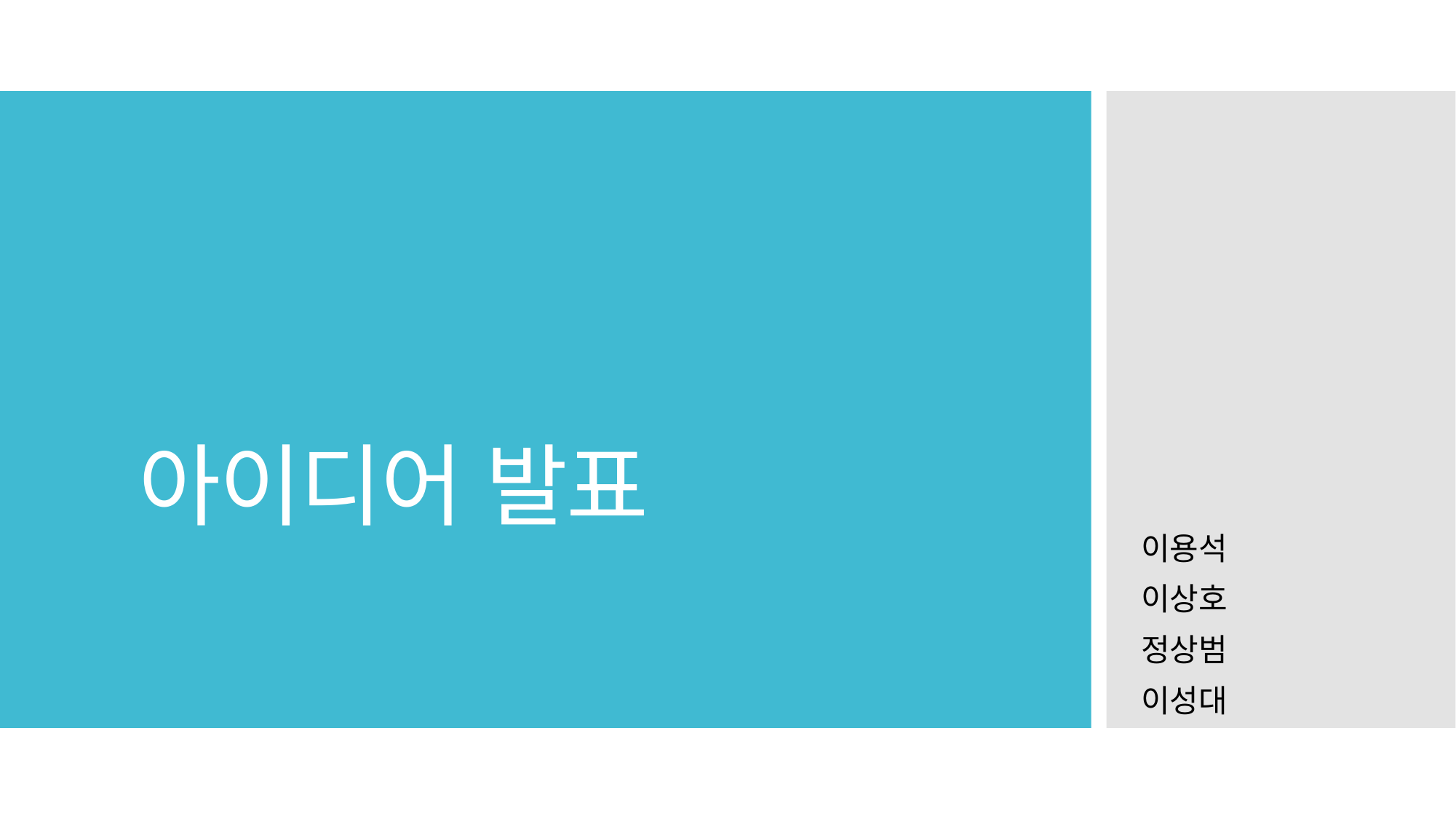

# 아이디어 발표
						이용석
					이상호
정상범
이성대